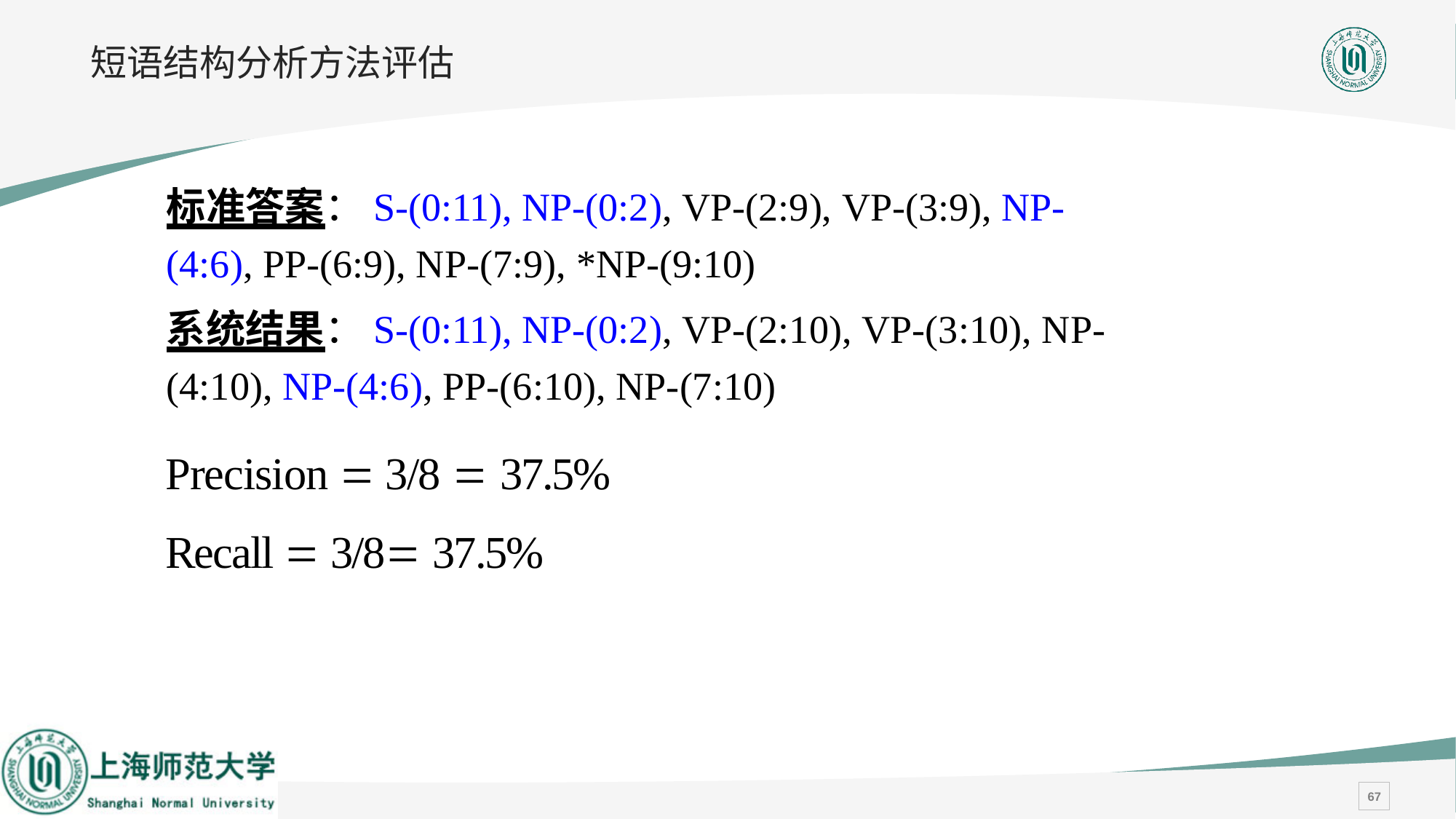

# 短语结构分析方法评估
标准答案：S-(0:11), NP-(0:2), VP-(2:9), VP-(3:9), NP-
(4:6), PP-(6:9), NP-(7:9), *NP-(9:10)
系统结果：S-(0:11), NP-(0:2), VP-(2:10), VP-(3:10), NP-
(4:10), NP-(4:6), PP-(6:10), NP-(7:10)

Precision = 3/8 = 37.5%
Recall = 3/8= 37.5%